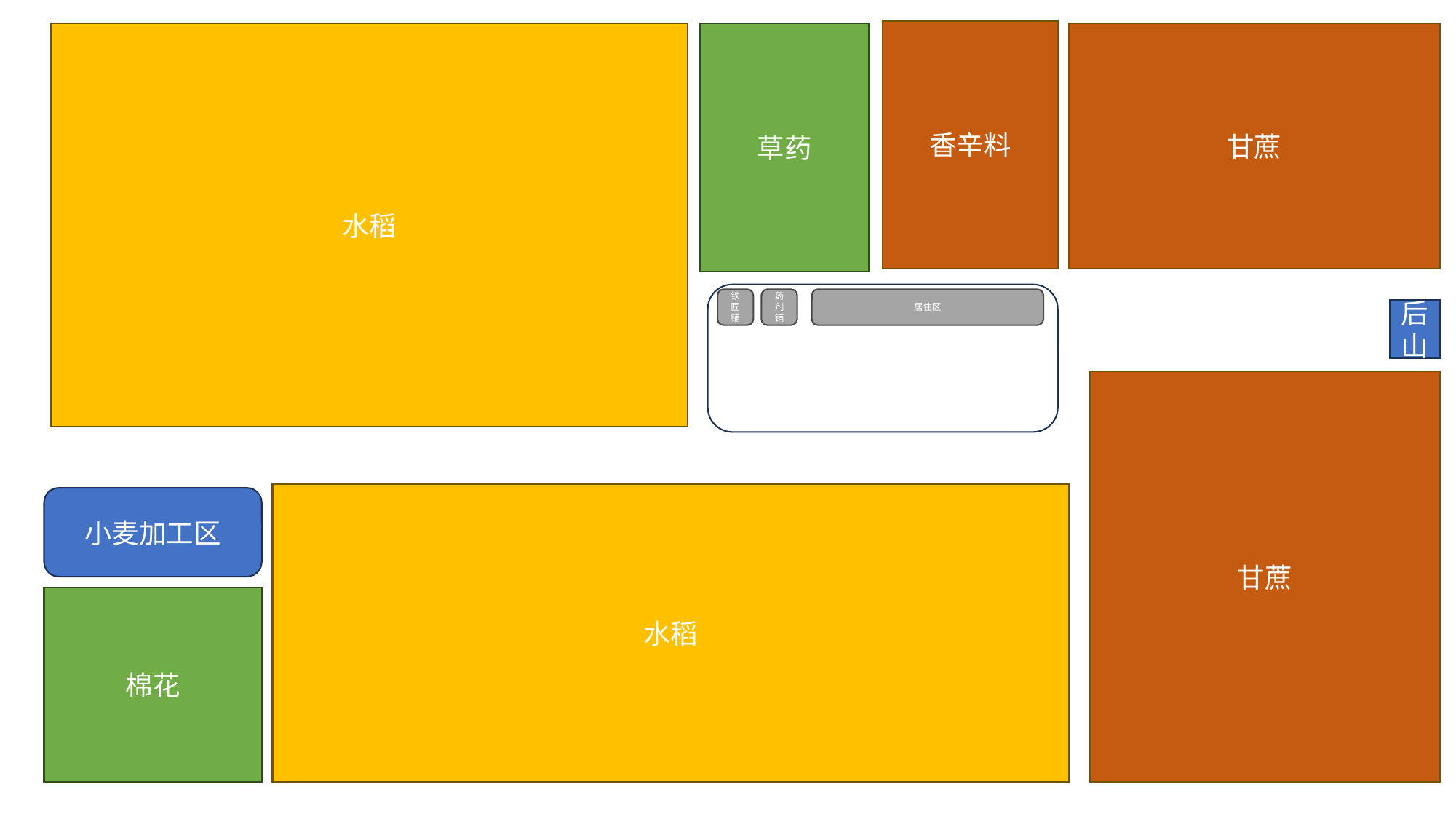

香辛料
水稻
甘蔗
草药

铁匠铺
药剂铺
居住区
后山
甘蔗
水稻
小麦加工区
棉花